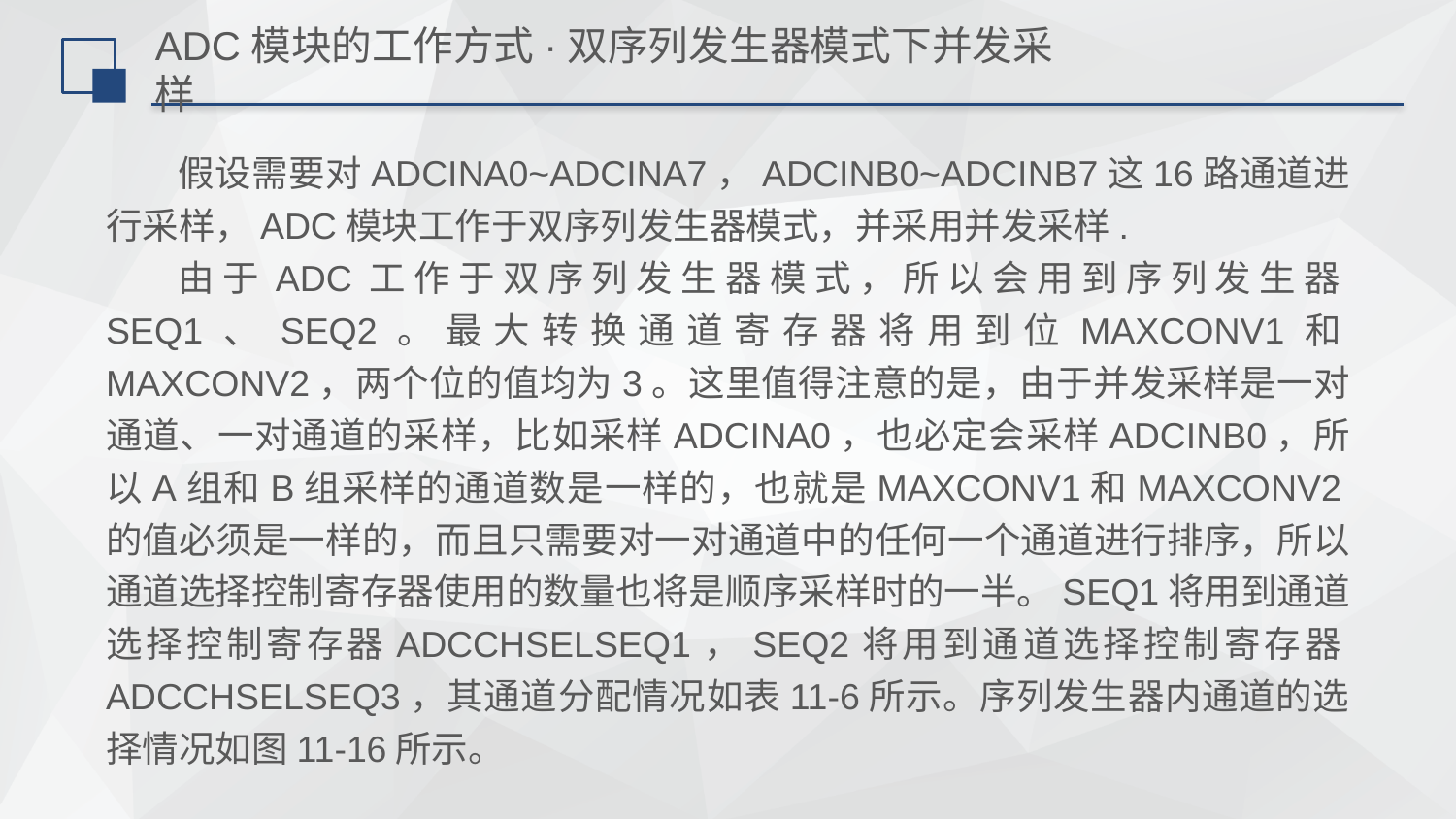

# ADC模块的工作方式·双序列发生器模式下并发采样
假设需要对ADCINA0~ADCINA7，ADCINB0~ADCINB7这16路通道进行采样，ADC模块工作于双序列发生器模式，并采用并发采样.
由于ADC工作于双序列发生器模式，所以会用到序列发生器SEQ1、SEQ2。最大转换通道寄存器将用到位MAXCONV1和MAXCONV2，两个位的值均为3。这里值得注意的是，由于并发采样是一对通道、一对通道的采样，比如采样ADCINA0，也必定会采样ADCINB0，所以A组和B组采样的通道数是一样的，也就是MAXCONV1和MAXCONV2的值必须是一样的，而且只需要对一对通道中的任何一个通道进行排序，所以通道选择控制寄存器使用的数量也将是顺序采样时的一半。SEQ1将用到通道选择控制寄存器ADCCHSELSEQ1，SEQ2将用到通道选择控制寄存器ADCCHSELSEQ3，其通道分配情况如表11-6所示。序列发生器内通道的选择情况如图11-16所示。